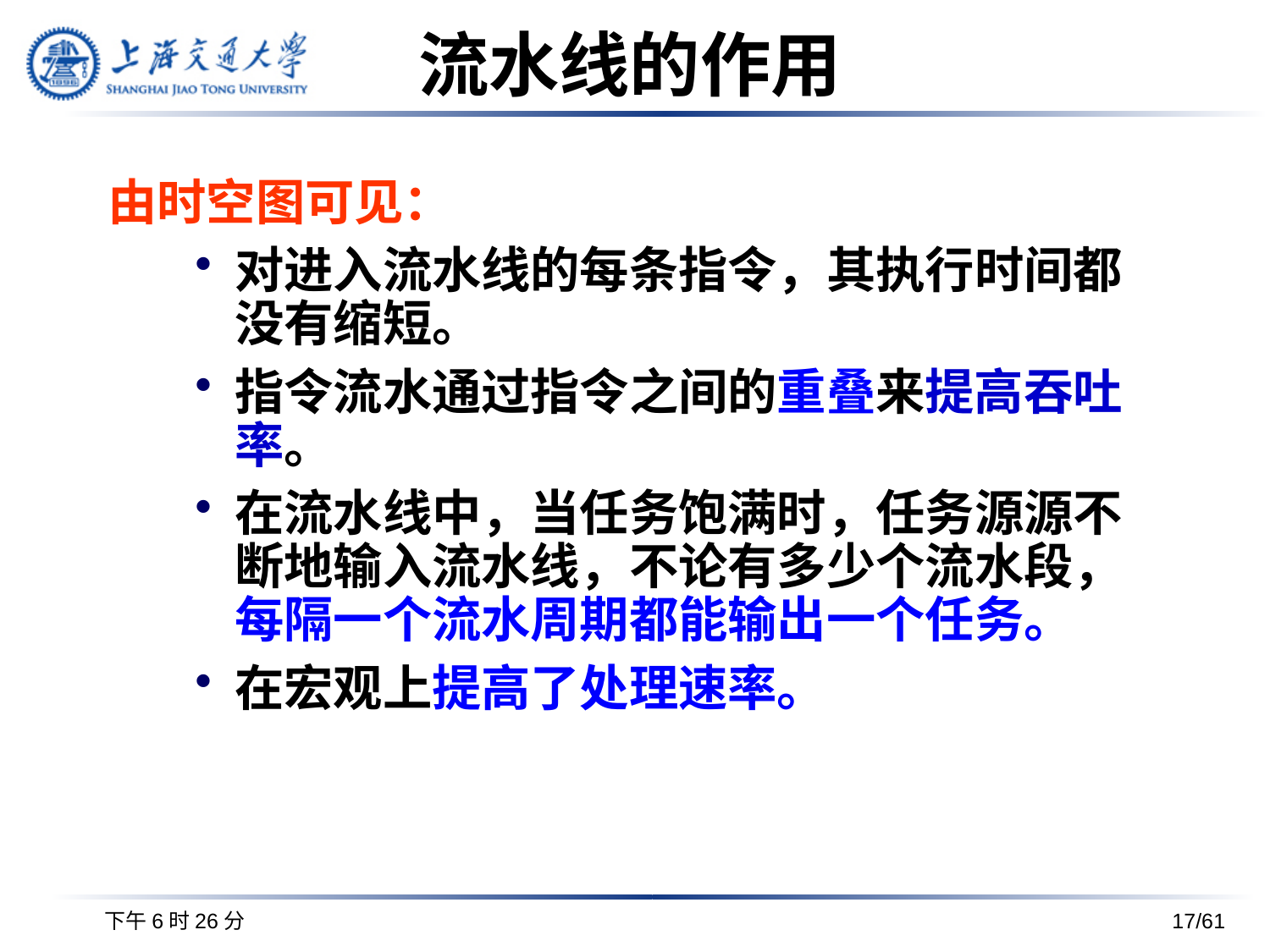

流水线的作用
由时空图可见：
对进入流水线的每条指令，其执行时间都没有缩短。
指令流水通过指令之间的重叠来提高吞吐率。
在流水线中，当任务饱满时，任务源源不断地输入流水线，不论有多少个流水段，每隔一个流水周期都能输出一个任务。
在宏观上提高了处理速率。
下午6时26分
17/61